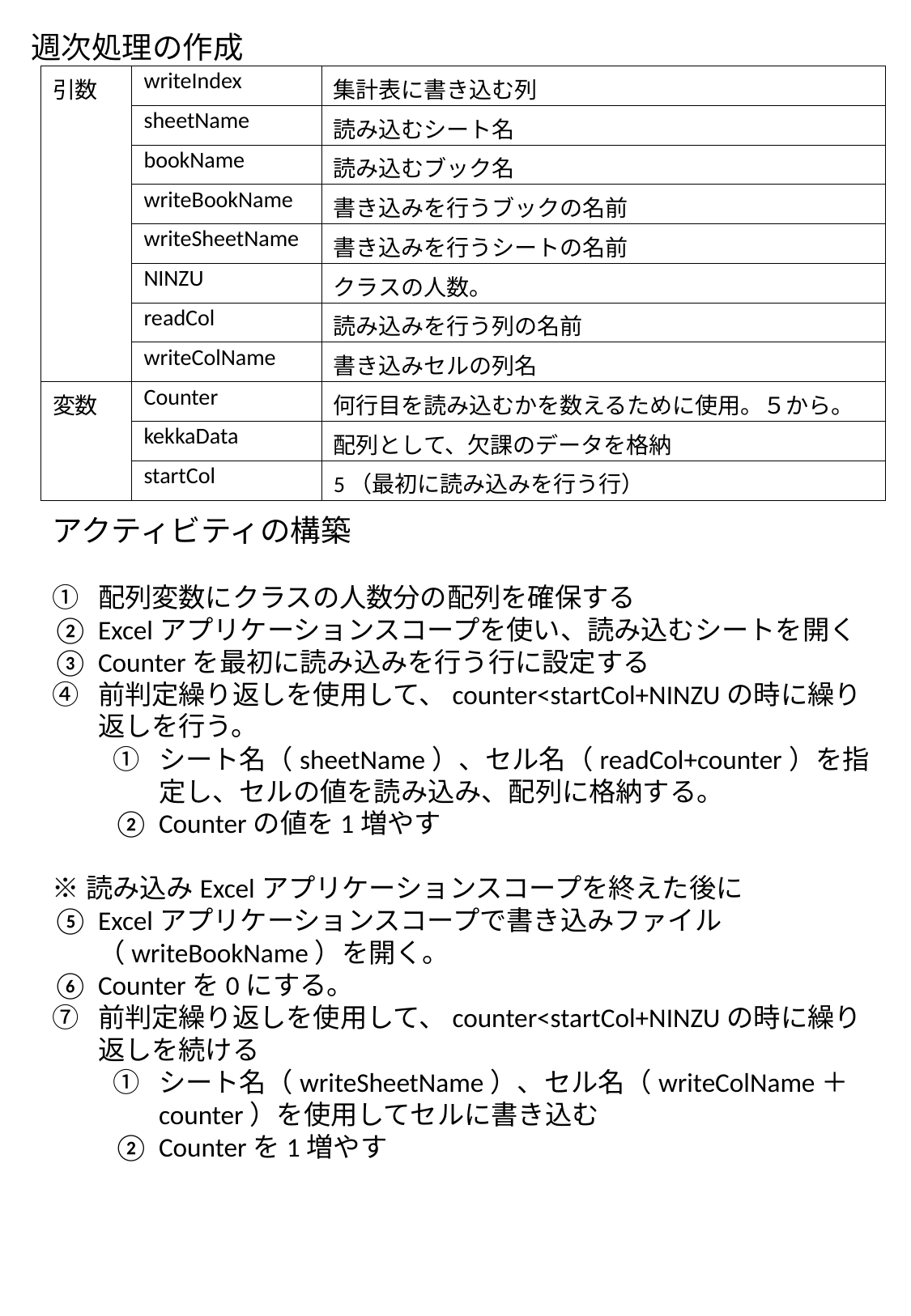

週次処理の作成
| 引数 | writeIndex | 集計表に書き込む列 |
| --- | --- | --- |
|  | sheetName | 読み込むシート名 |
|  | bookName | 読み込むブック名 |
|  | writeBookName | 書き込みを行うブックの名前 |
|  | writeSheetName | 書き込みを行うシートの名前 |
|  | NINZU | クラスの人数。 |
|  | readCol | 読み込みを行う列の名前 |
|  | writeColName | 書き込みセルの列名 |
| 変数 | Counter | 何行目を読み込むかを数えるために使用。５から。 |
|  | kekkaData | 配列として、欠課のデータを格納 |
|  | startCol | 5（最初に読み込みを行う行） |
アクティビティの構築

配列変数にクラスの人数分の配列を確保する
Excelアプリケーションスコープを使い、読み込むシートを開く
Counterを最初に読み込みを行う行に設定する
前判定繰り返しを使用して、counter<startCol+NINZUの時に繰り返しを行う。
シート名（sheetName）、セル名（readCol+counter）を指定し、セルの値を読み込み、配列に格納する。
Counterの値を1増やす
※読み込みExcelアプリケーションスコープを終えた後に
Excelアプリケーションスコープで書き込みファイル（writeBookName）を開く。
Counterを0にする。
前判定繰り返しを使用して、counter<startCol+NINZUの時に繰り返しを続ける
シート名（writeSheetName）、セル名（writeColName＋counter）を使用してセルに書き込む
Counterを1増やす